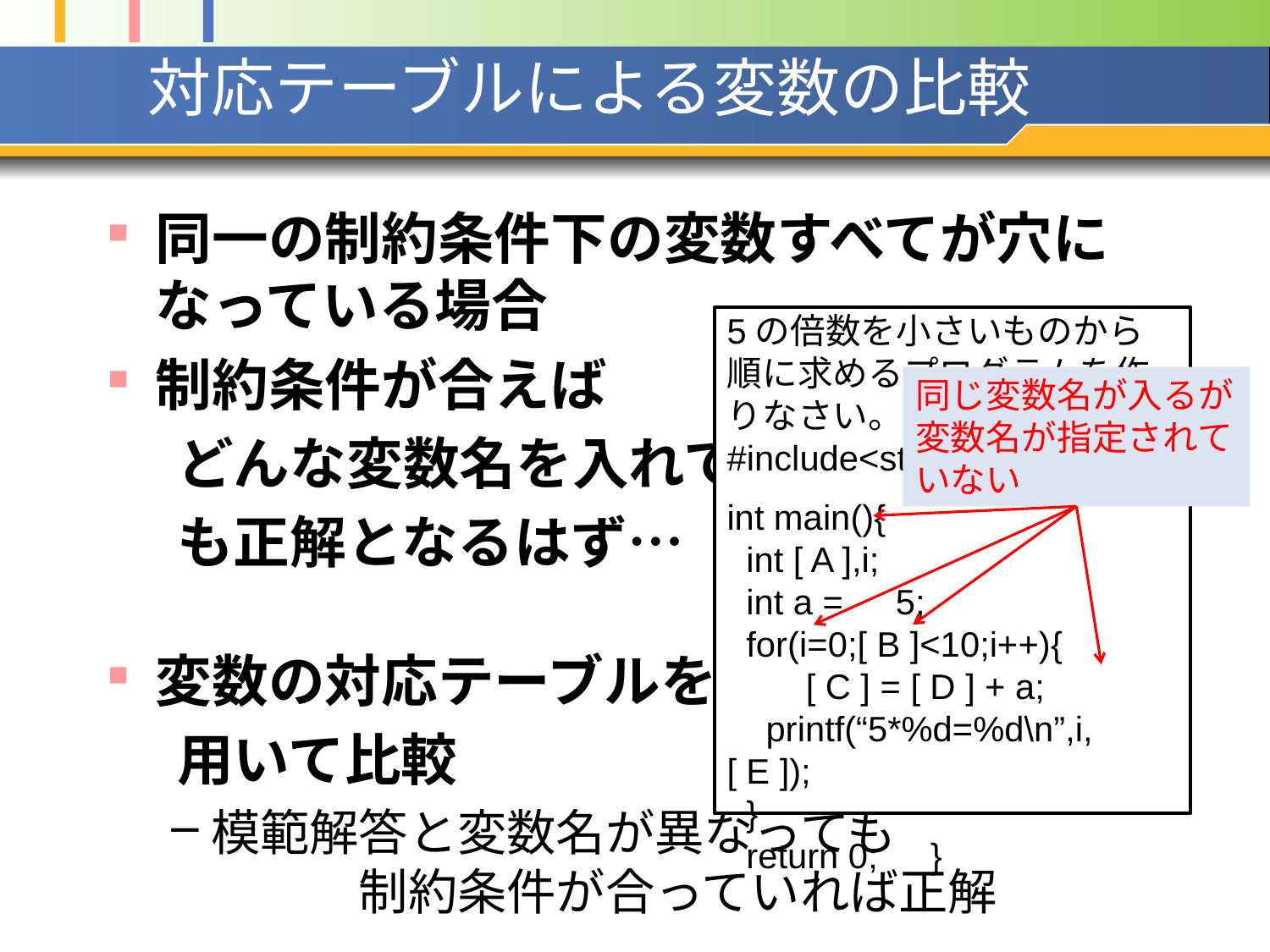

# 対応テーブルによる変数の比較
同一の制約条件下の変数すべてが穴になっている場合
制約条件が合えば
　 どんな変数名を入れて
　 も正解となるはず…

変数の対応テーブルを
　 用いて比較
模範解答と変数名が異なっても　　　　　　　　制約条件が合っていれば正解
5の倍数を小さいものから順に求めるプログラムを作りなさい。
#include<stdio.h>

int main(){
  int [ A ],i;
  int a =　5;
  for(i=0;[ B ]<10;i++){
　　[ C ] = [ D ] + a;
    printf(“5*%d=%d\n”,i,[ E ]);
  }
  return 0;　}

同じ変数名が入るが
変数名が指定されていない